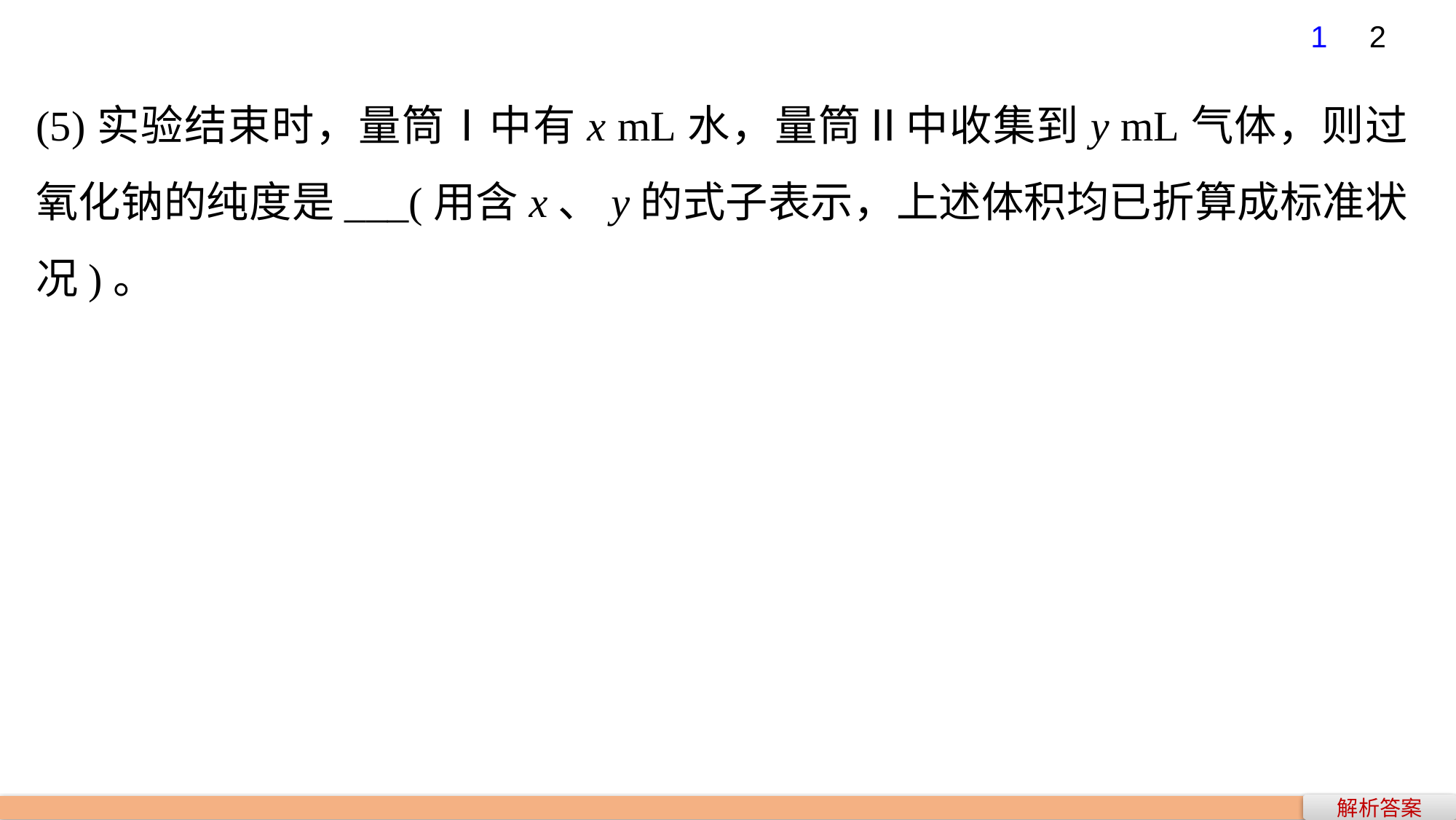

1
2
(5)实验结束时，量筒Ⅰ中有x mL水，量筒Ⅱ中收集到y mL气体，则过氧化钠的纯度是___(用含x、y的式子表示，上述体积均已折算成标准状况)。
解析答案